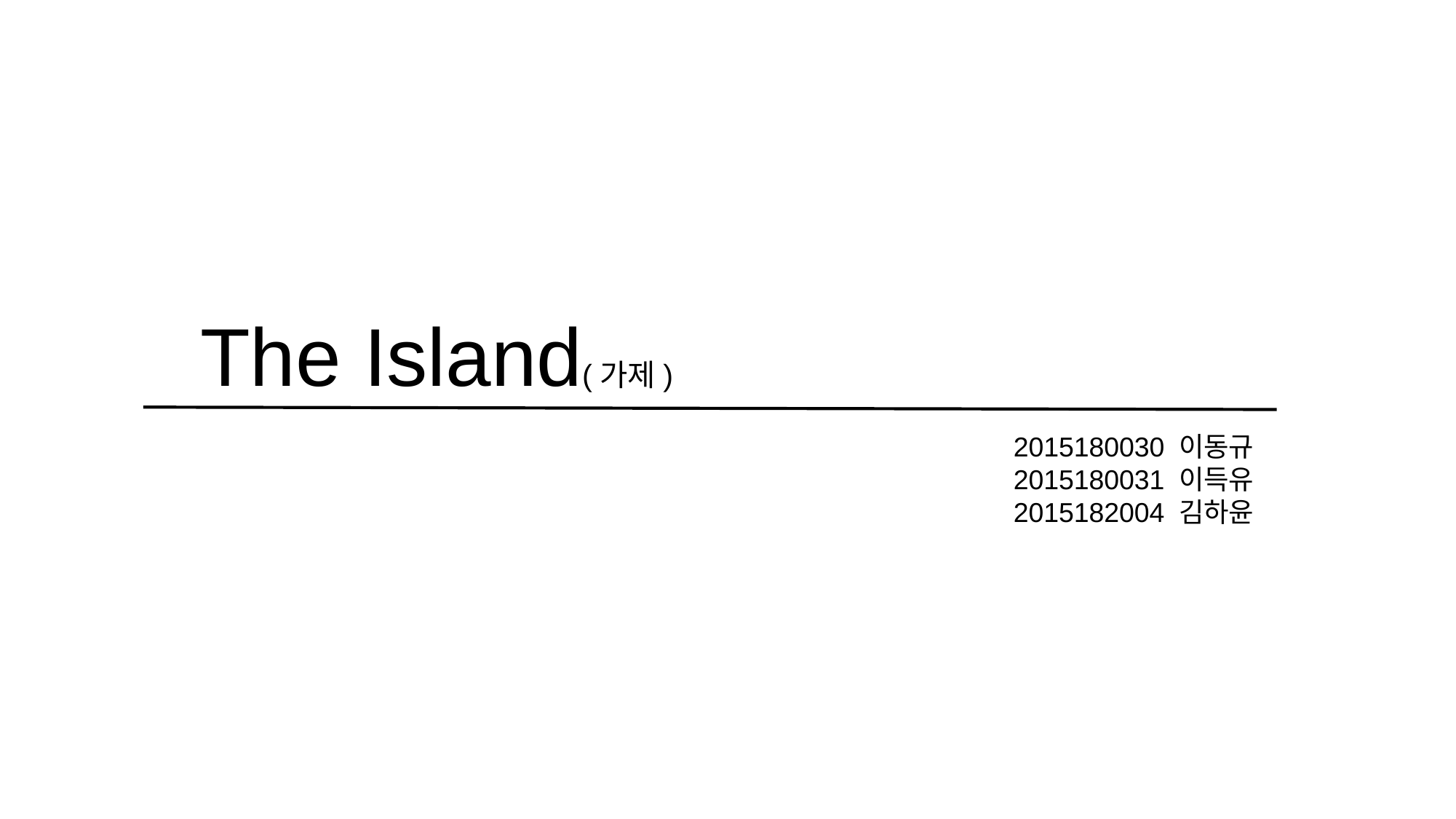

The Island(가제)
2015180030 이동규
2015180031 이득유
2015182004 김하윤